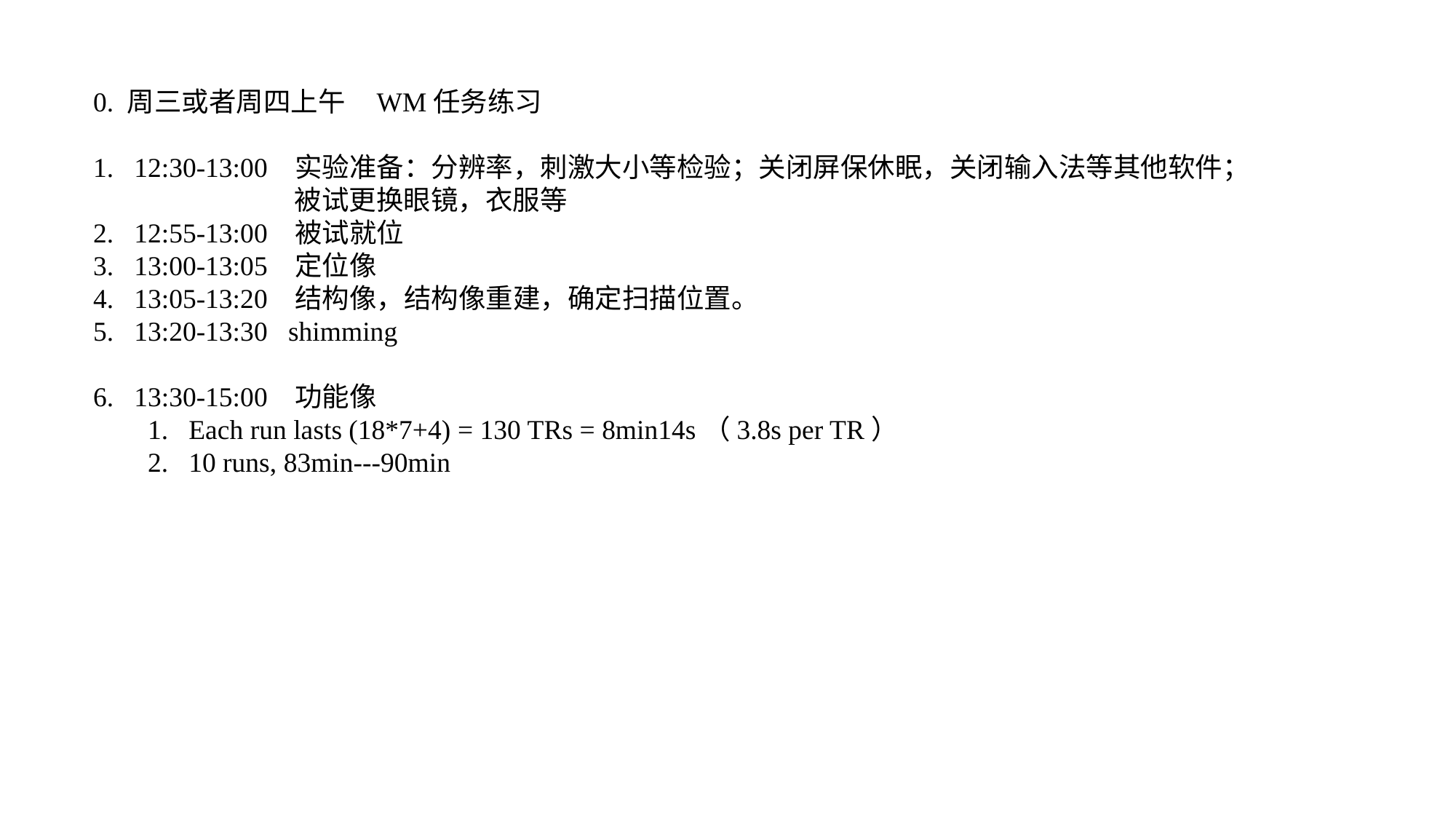

0. 周三或者周四上午    WM任务练习

12:30-13:00   实验准备：分辨率，刺激大小等检验；关闭屏保休眠，关闭输入法等其他软件；
     被试更换眼镜，衣服等
12:55-13:00   被试就位
13:00-13:05   定位像
13:05-13:20   结构像，结构像重建，确定扫描位置。
13:20-13:30   shimming

13:30-15:00   功能像
Each run lasts (18*7+4) = 130 TRs = 8min14s（3.8s per TR）
10 runs, 83min---90min